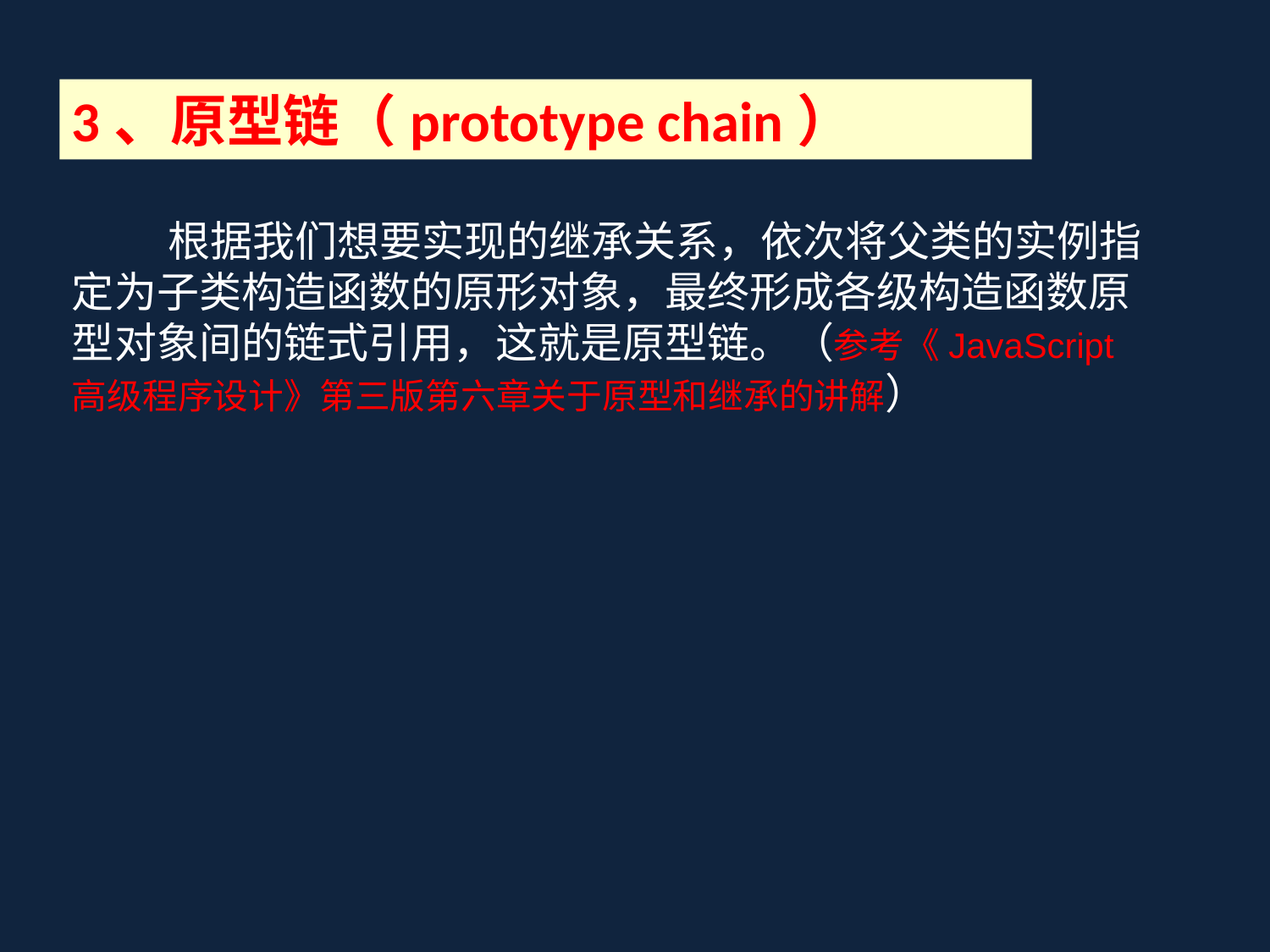

3、原型链（prototype chain）
         根据我们想要实现的继承关系，依次将父类的实例指定为子类构造函数的原形对象，最终形成各级构造函数原型对象间的链式引用，这就是原型链。（参考《JavaScript高级程序设计》第三版第六章关于原型和继承的讲解）